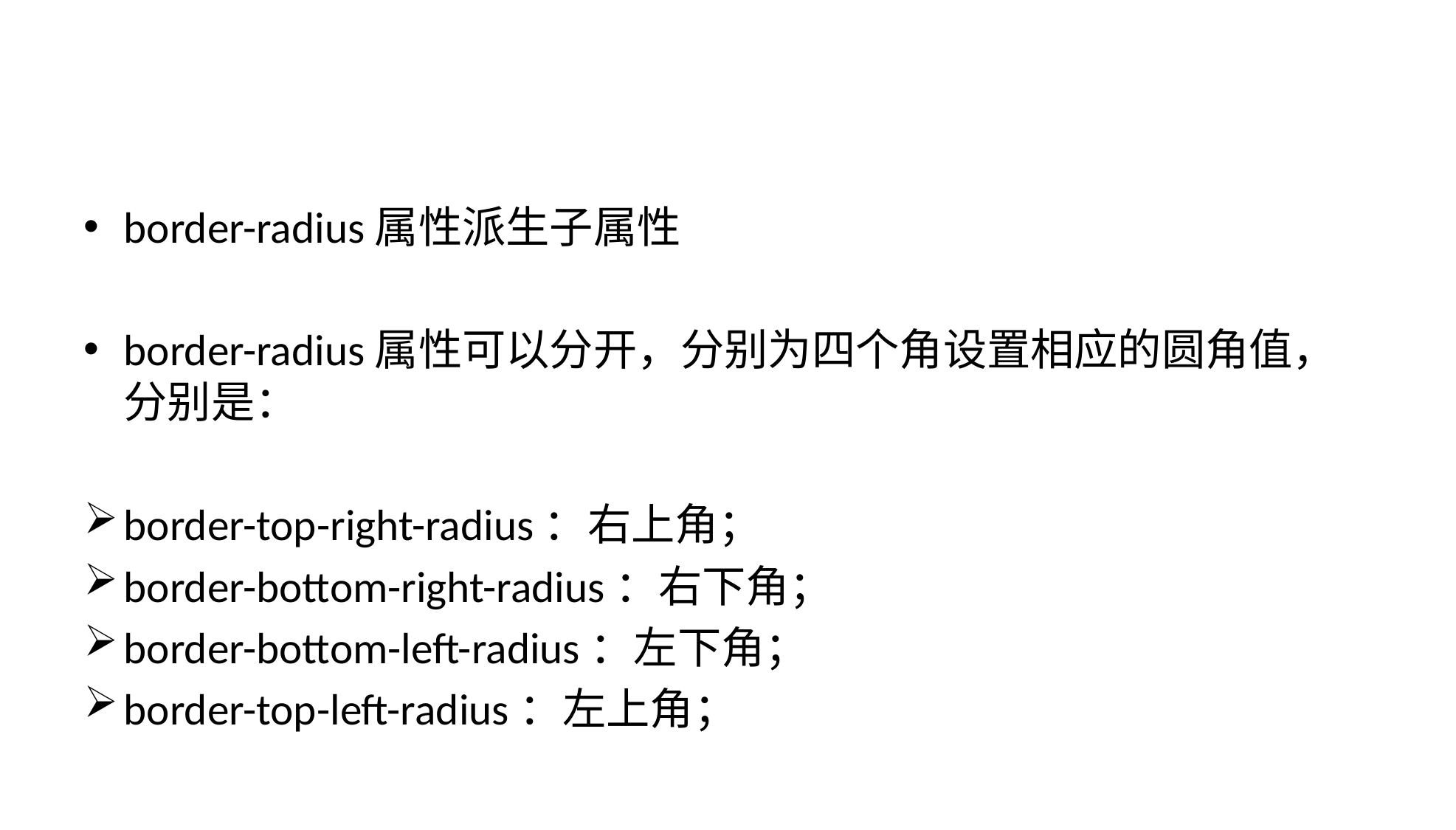

#
border-radius属性派生子属性

border-radius属性可以分开，分别为四个角设置相应的圆角值，分别是：

border-top-right-radius：右上角；
border-bottom-right-radius：右下角；
border-bottom-left-radius：左下角；
border-top-left-radius：左上角；